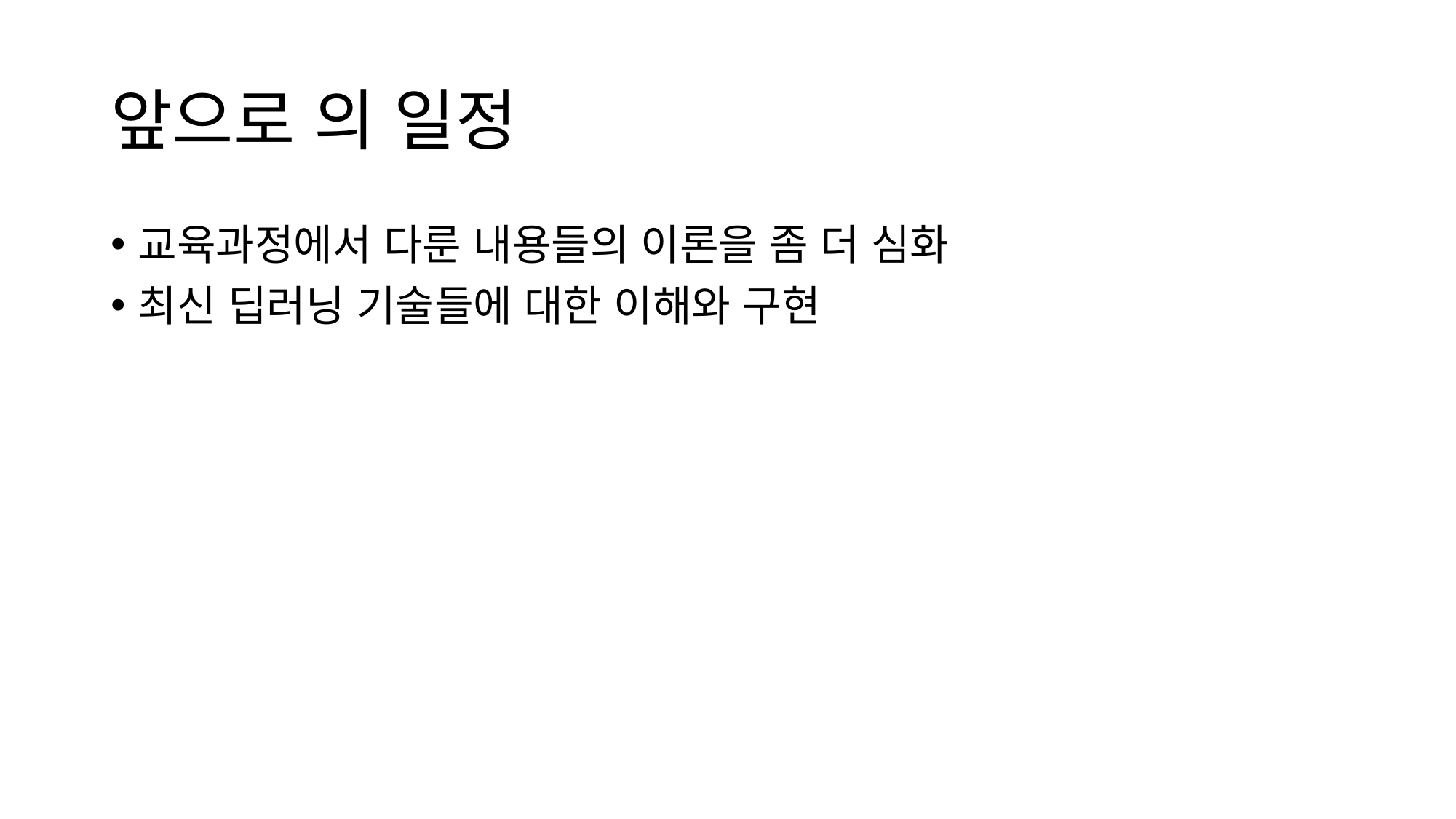

# 앞으로 의 일정
교육과정에서 다룬 내용들의 이론을 좀 더 심화
최신 딥러닝 기술들에 대한 이해와 구현